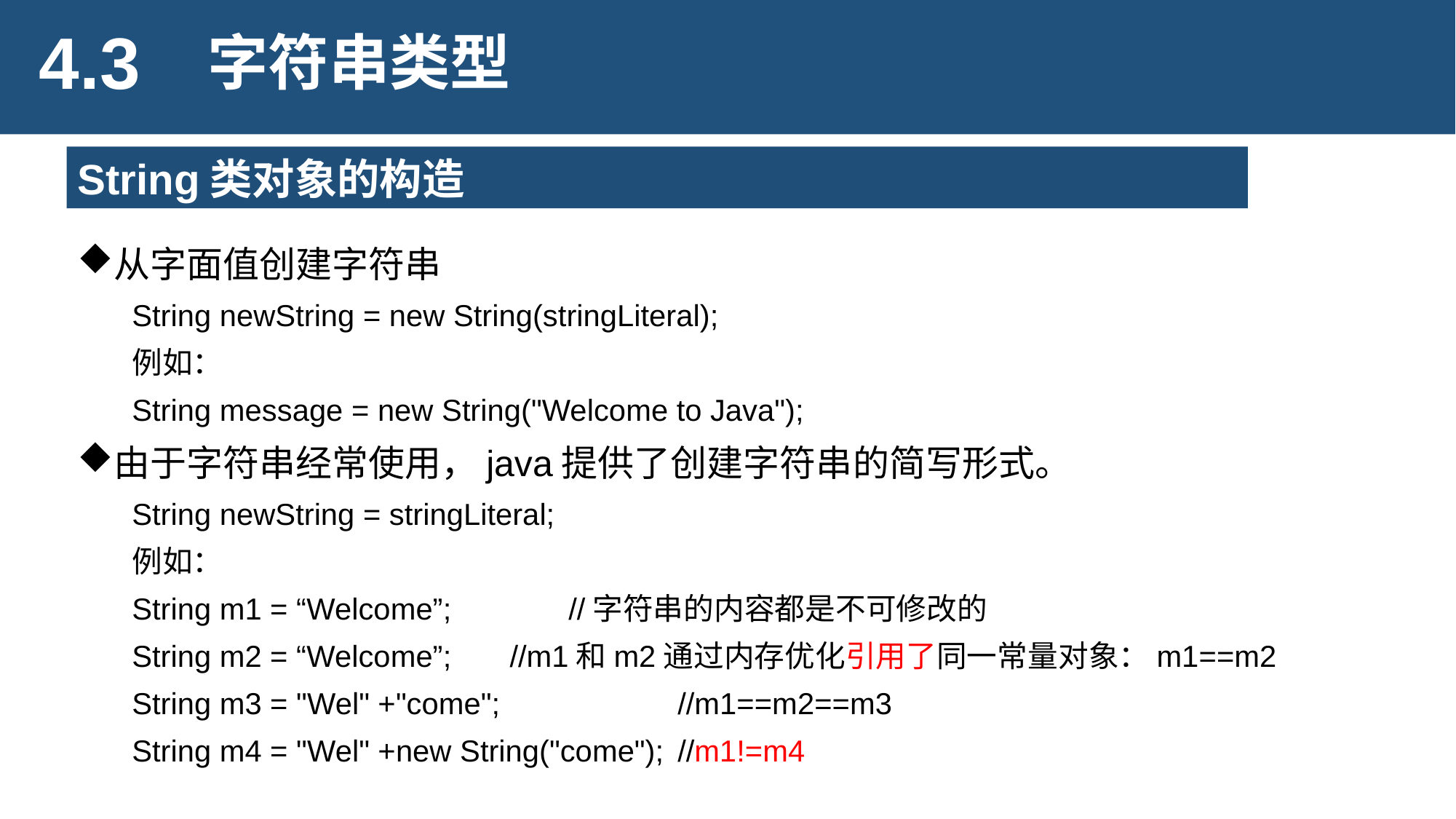

4.3
字符串类型
String类对象的构造
从字面值创建字符串
String newString = new String(stringLiteral);
例如：
String message = new String("Welcome to Java");
由于字符串经常使用，java提供了创建字符串的简写形式。
String newString = stringLiteral;
例如：
String m1 = “Welcome”;  	//字符串的内容都是不可修改的
String m2 = “Welcome”;       //m1和m2通过内存优化引用了同一常量对象：m1==m2
String m3 = "Wel" +"come"; 		//m1==m2==m3
String m4 = "Wel" +new String("come"); 	//m1!=m4